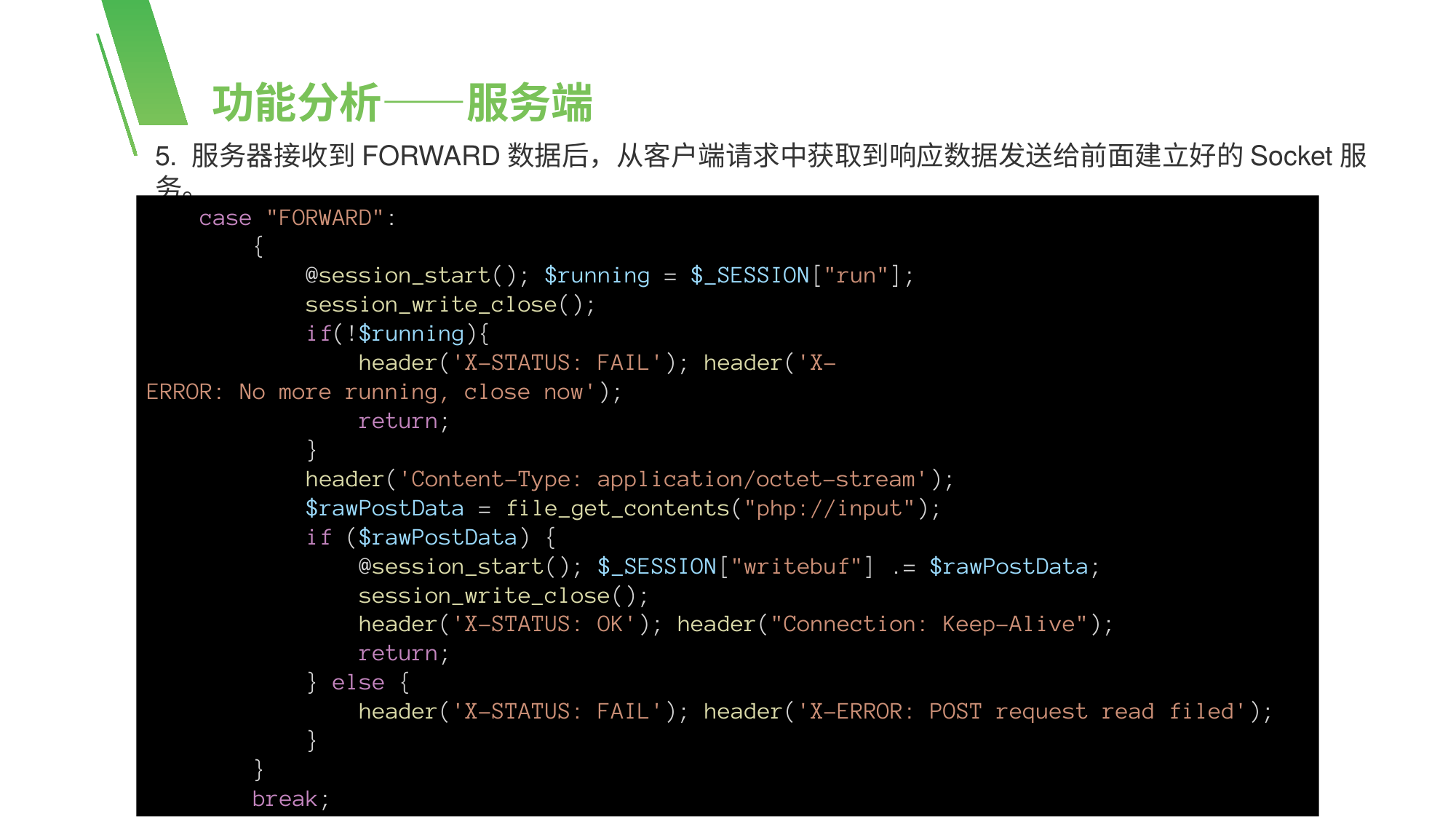

功能分析——服务端
5. 服务器接收到FORWARD数据后，从客户端请求中获取到响应数据发送给前面建立好的Socket服务。
    case "FORWARD":
        {
            @session_start(); $running = $_SESSION["run"];
            session_write_close();
            if(!$running){
                header('X-STATUS: FAIL'); header('X-ERROR: No more running, close now');
                return;
            }
            header('Content-Type: application/octet-stream');
            $rawPostData = file_get_contents("php://input");
            if ($rawPostData) {
                @session_start(); $_SESSION["writebuf"] .= $rawPostData;
                session_write_close();
                header('X-STATUS: OK'); header("Connection: Keep-Alive");
                return;
            } else {
                header('X-STATUS: FAIL'); header('X-ERROR: POST request read filed');
            }
        }
        break;